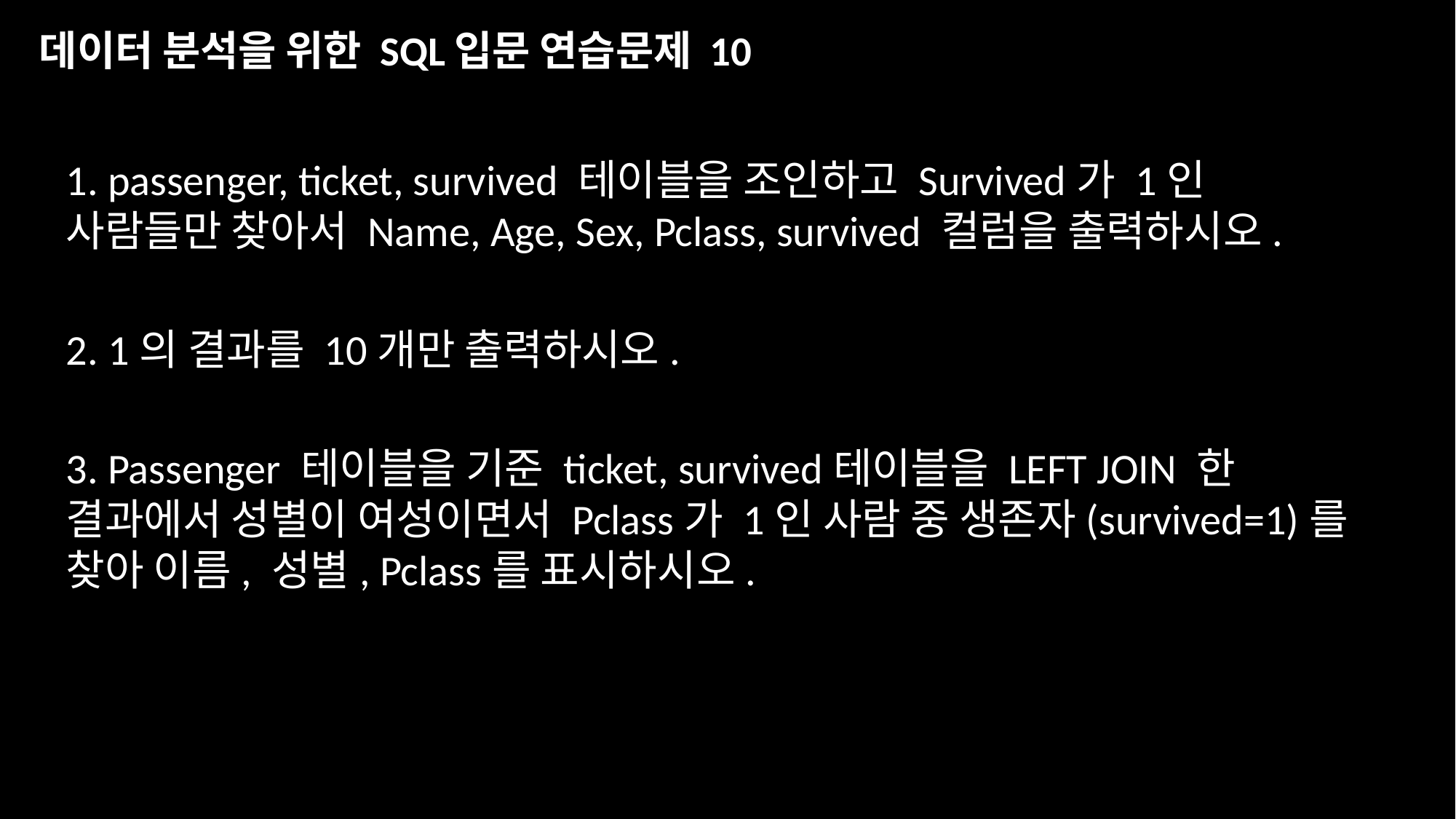

# 데이터 분석을 위한 SQL입문 연습문제 10
1. passenger, ticket, survived 테이블을 조인하고 Survived가 1인 사람들만 찾아서 Name, Age, Sex, Pclass, survived 컬럼을 출력하시오.

2. 1의 결과를 10개만 출력하시오.

3. Passenger 테이블을 기준 ticket, survived테이블을 LEFT JOIN 한 결과에서 성별이 여성이면서 Pclass가 1인 사람 중 생존자(survived=1)를 찾아 이름, 성별, Pclass를 표시하시오.
73